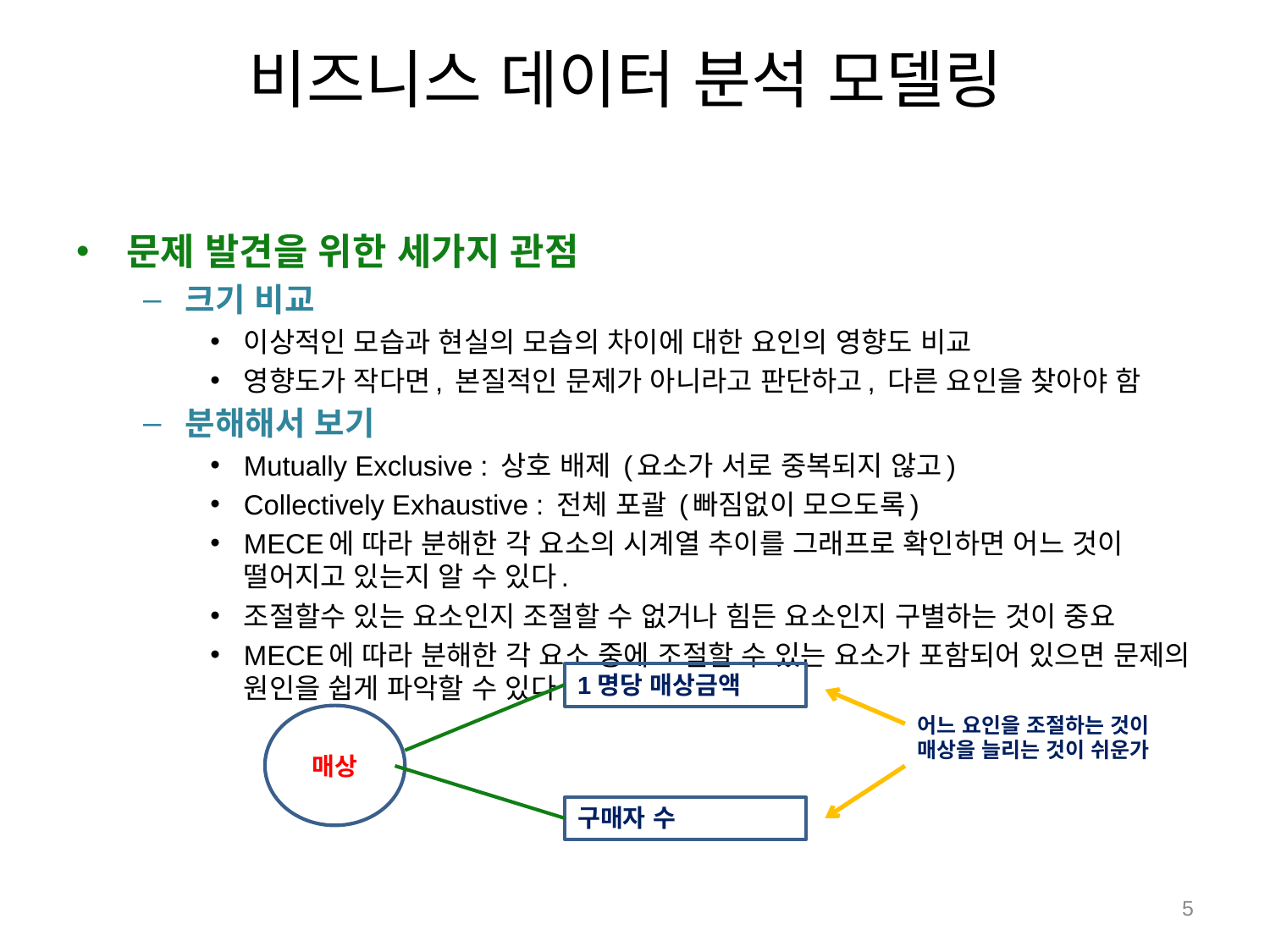

# 비즈니스 데이터 분석 모델링
문제 발견을 위한 세가지 관점
크기 비교
이상적인 모습과 현실의 모습의 차이에 대한 요인의 영향도 비교
영향도가 작다면, 본질적인 문제가 아니라고 판단하고, 다른 요인을 찾아야 함
분해해서 보기
Mutually Exclusive : 상호 배제 (요소가 서로 중복되지 않고)
Collectively Exhaustive : 전체 포괄 (빠짐없이 모으도록)
MECE에 따라 분해한 각 요소의 시계열 추이를 그래프로 확인하면 어느 것이 떨어지고 있는지 알 수 있다.
조절할수 있는 요소인지 조절할 수 없거나 힘든 요소인지 구별하는 것이 중요
MECE에 따라 분해한 각 요소 중에 조절할 수 있는 요소가 포함되어 있으면 문제의 원인을 쉽게 파악할 수 있다

1명당 매상금액

매상
어느 요인을 조절하는 것이 매상을 늘리는 것이 쉬운가
구매자 수

5